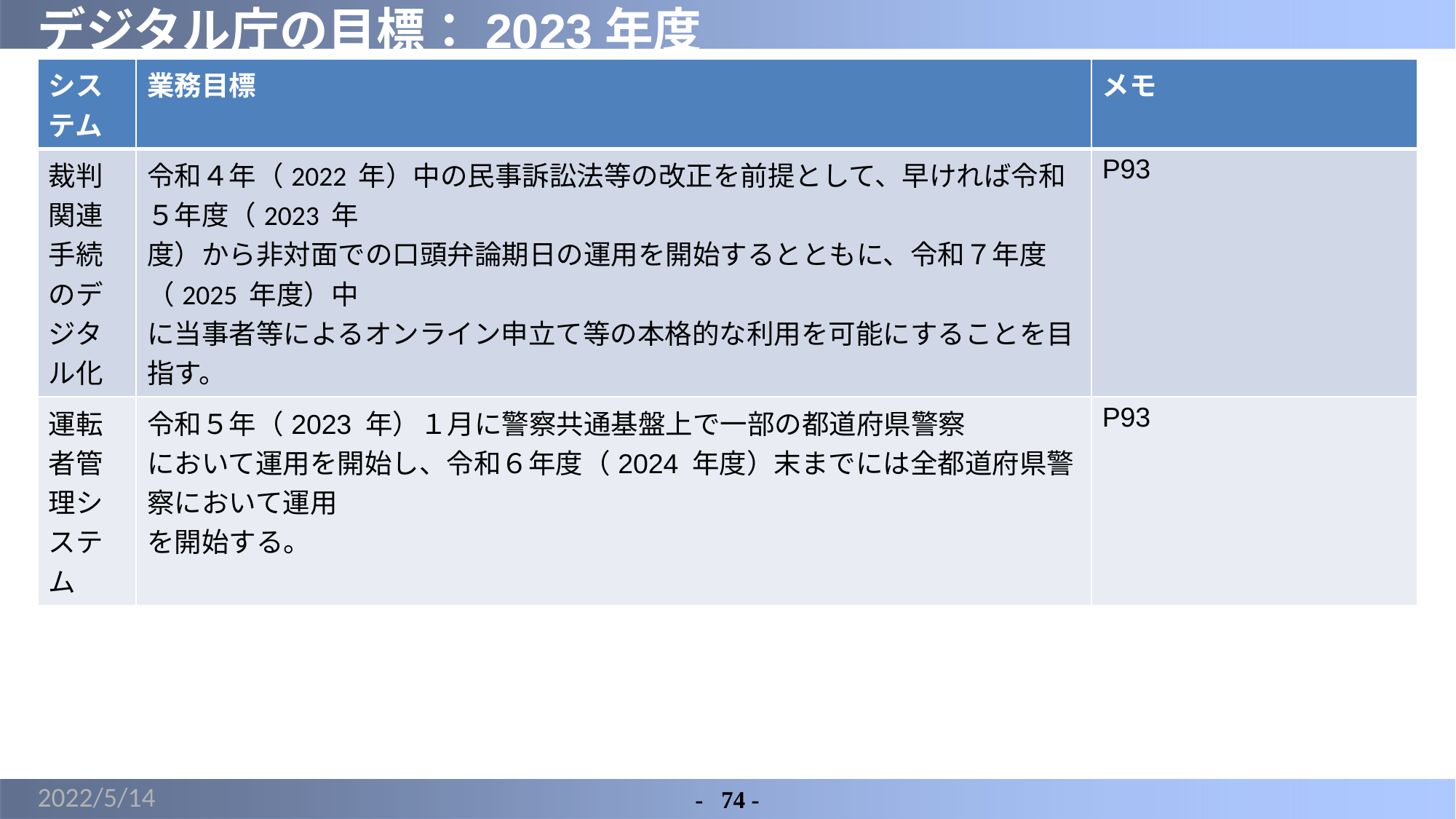

# デジタル庁の目標：2023年度
| システム | 業務目標 | メモ |
| --- | --- | --- |
| 裁判関連手続のデジタル化 | 令和４年（2022 年）中の民事訴訟法等の改正を前提として、早ければ令和５年度（2023 年 度）から非対面での口頭弁論期日の運用を開始するとともに、令和７年度（2025 年度）中 に当事者等によるオンライン申立て等の本格的な利用を可能にすることを目指す。 | P93 |
| 運転者管理システム | 令和５年（2023 年）１月に警察共通基盤上で一部の都道府県警察 において運用を開始し、令和６年度（2024 年度）末までには全都道府県警察において運用 を開始する。 | P93 |
2022/5/14
-	74 -